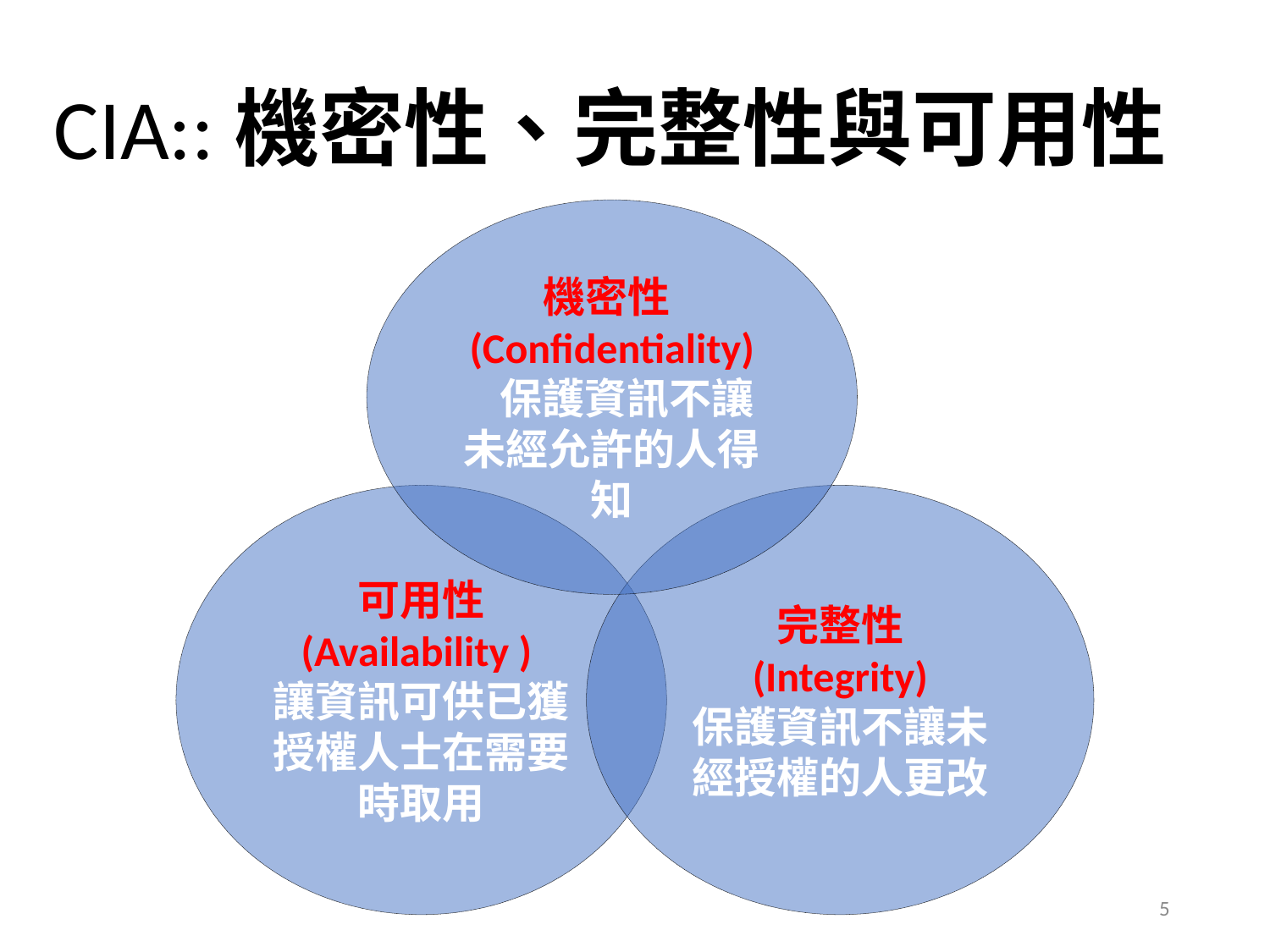

# CIA::機密性、完整性與可用性
機密性(Confidentiality)
  保護資訊不讓未經允許的人得知
完整性
(Integrity)
保護資訊不讓未經授權的人更改
可用性
(Availability )
讓資訊可供已獲授權人士在需要時取用
5